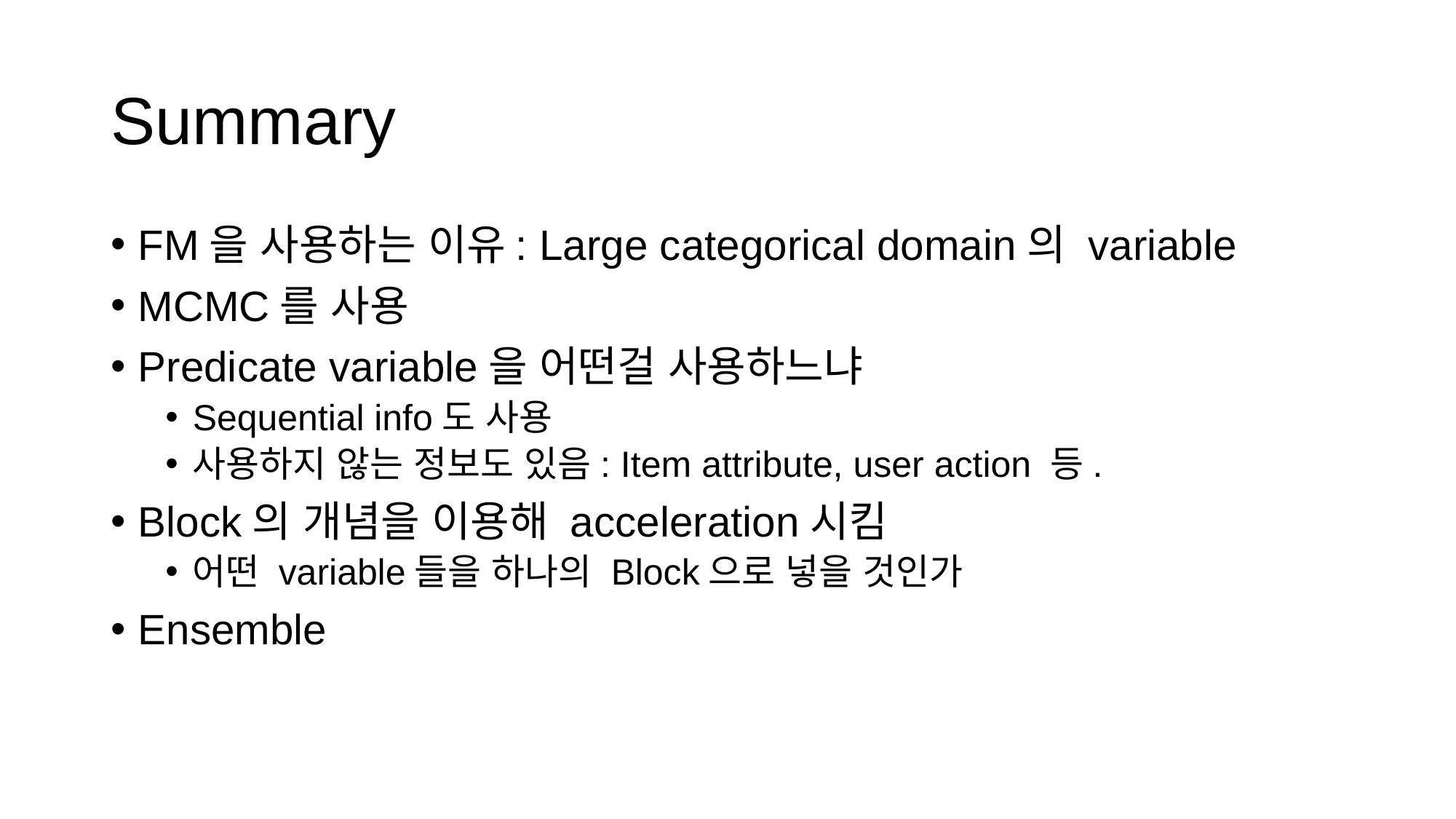

# Summary
FM을 사용하는 이유: Large categorical domain의 variable
MCMC를 사용
Predicate variable을 어떤걸 사용하느냐
Sequential info도 사용
사용하지 않는 정보도 있음: Item attribute, user action 등.
Block의 개념을 이용해 acceleration시킴
어떤 variable들을 하나의 Block으로 넣을 것인가
Ensemble